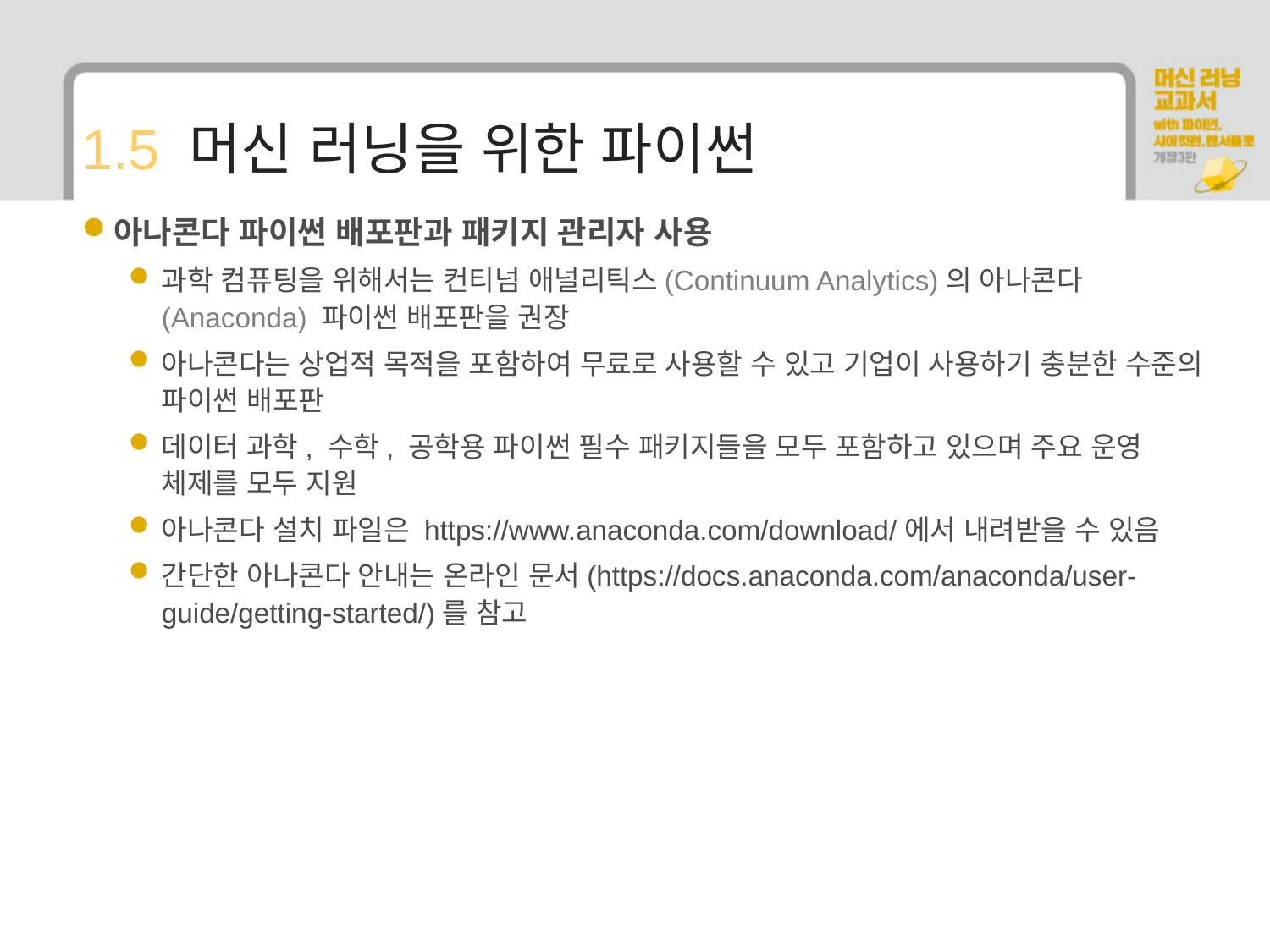

# 1.5 머신 러닝을 위한 파이썬
아나콘다 파이썬 배포판과 패키지 관리자 사용
과학 컴퓨팅을 위해서는 컨티넘 애널리틱스(Continuum Analytics)의 아나콘다(Anaconda) 파이썬 배포판을 권장
아나콘다는 상업적 목적을 포함하여 무료로 사용할 수 있고 기업이 사용하기 충분한 수준의 파이썬 배포판
데이터 과학, 수학, 공학용 파이썬 필수 패키지들을 모두 포함하고 있으며 주요 운영 체제를 모두 지원
아나콘다 설치 파일은 https://www.anaconda.com/download/에서 내려받을 수 있음
간단한 아나콘다 안내는 온라인 문서(https://docs.anaconda.com/anaconda/user-guide/getting-started/)를 참고